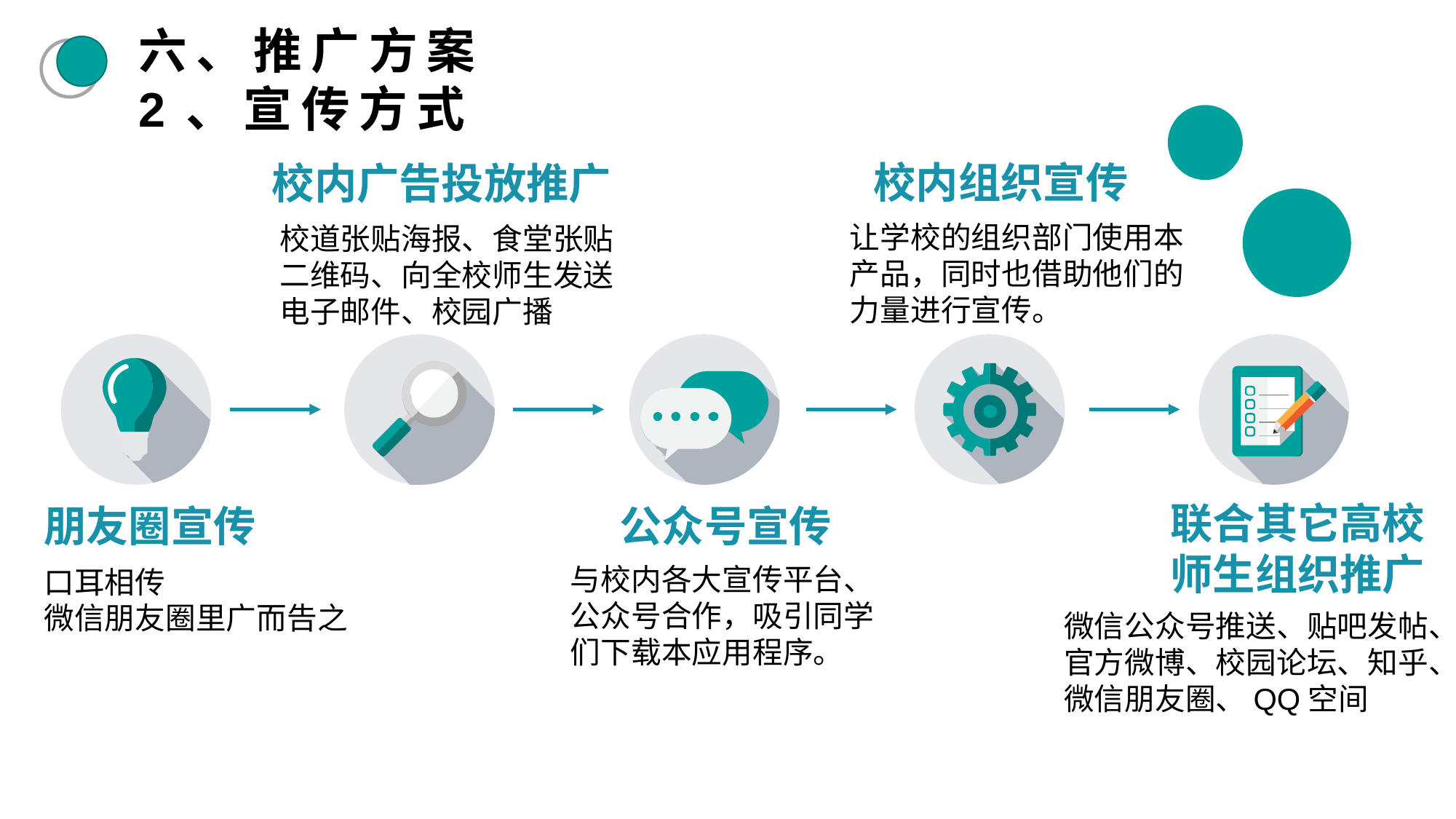

六、推广方案
2、宣传方式

校内组织宣传
校内广告投放推广
让学校的组织部门使用本产品，同时也借助他们的力量进行宣传。
校道张贴海报、食堂张贴二维码、向全校师生发送电子邮件、校园广播

朋友圈宣传
公众号宣传
联合其它高校
师生组织推广
与校内各大宣传平台、公众号合作，吸引同学们下载本应用程序。
口耳相传
微信朋友圈里广而告之
微信公众号推送、贴吧发帖、官方微博、校园论坛、知乎、微信朋友圈、QQ空间